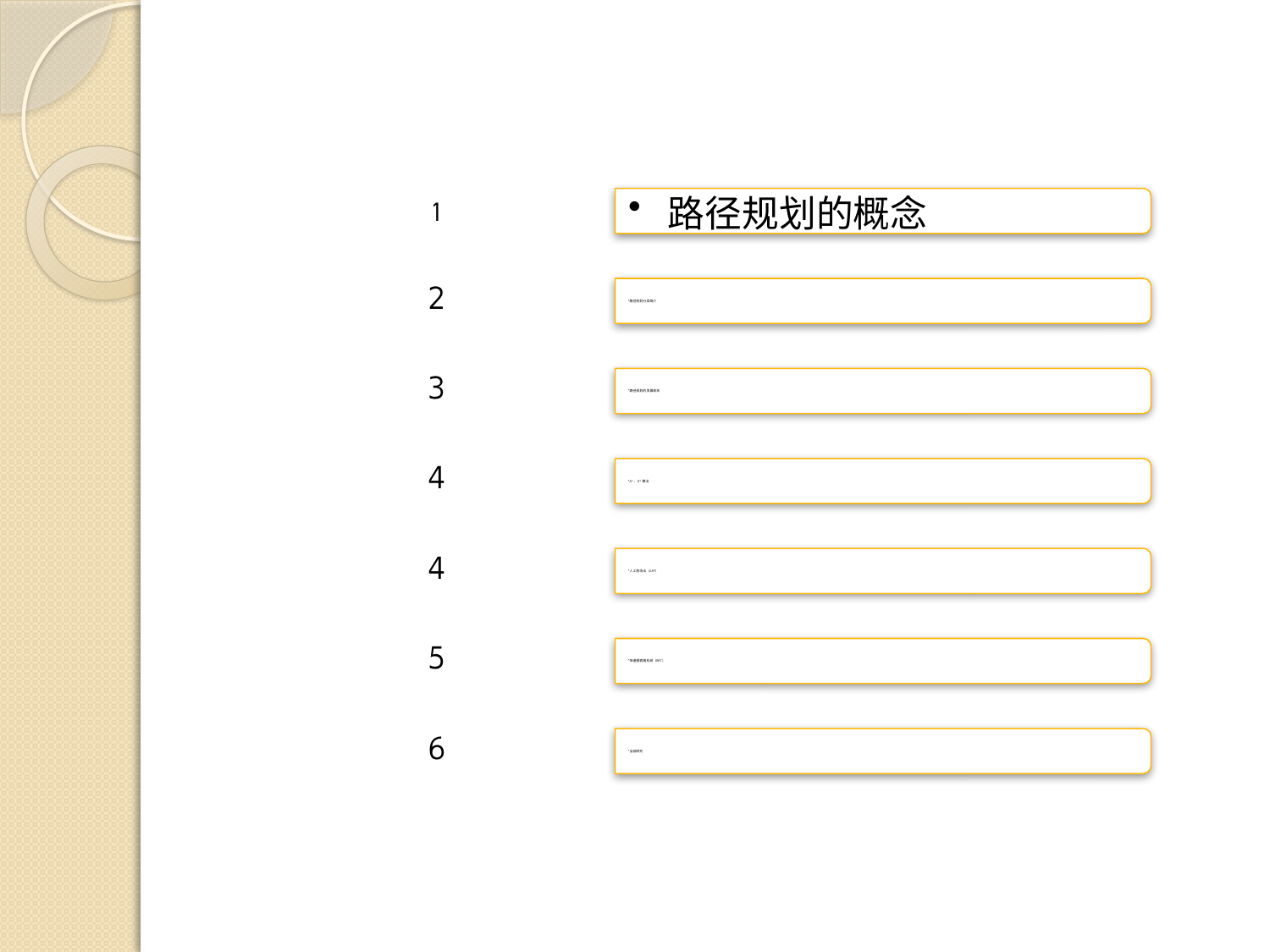

1
路径规划的概念
2
路径规划分类简介
3
5
4
路径规划的发展现状
人工势场法（APF）
快速搜索随机树（RRT）
6
4
A* 、D* 算法
当前研究